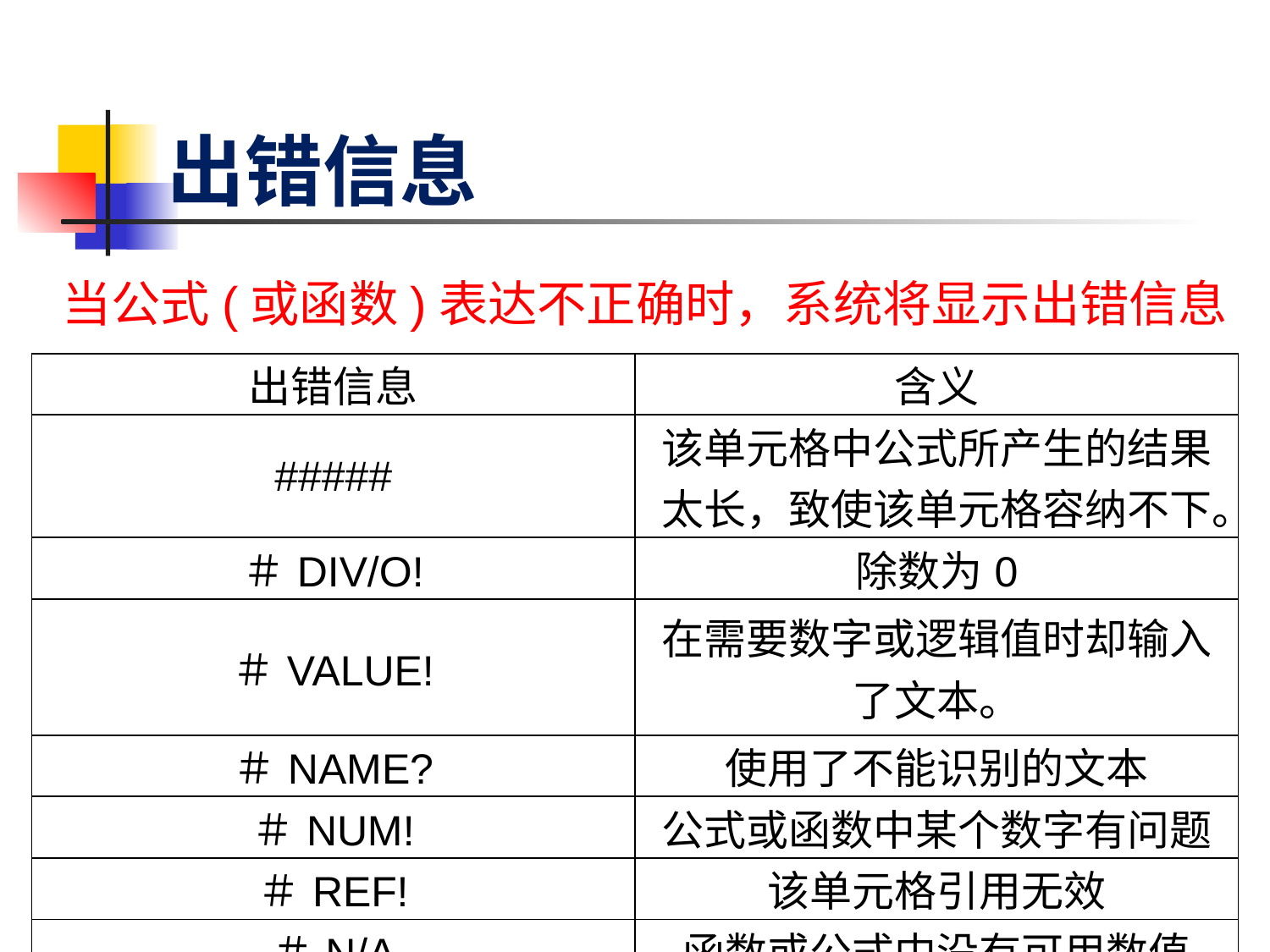

出错信息
当公式(或函数)表达不正确时，系统将显示出错信息
| 出错信息 | 含义 |
| --- | --- |
| ##### | 该单元格中公式所产生的结果太长，致使该单元格容纳不下。 |
| ＃DIV/O! | 除数为0 |
| ＃VALUE! | 在需要数字或逻辑值时却输入了文本。 |
| ＃NAME? | 使用了不能识别的文本 |
| ＃NUM! | 公式或函数中某个数字有问题 |
| ＃REF! | 该单元格引用无效 |
| ＃N/A | 函数或公式中没有可用数值 |